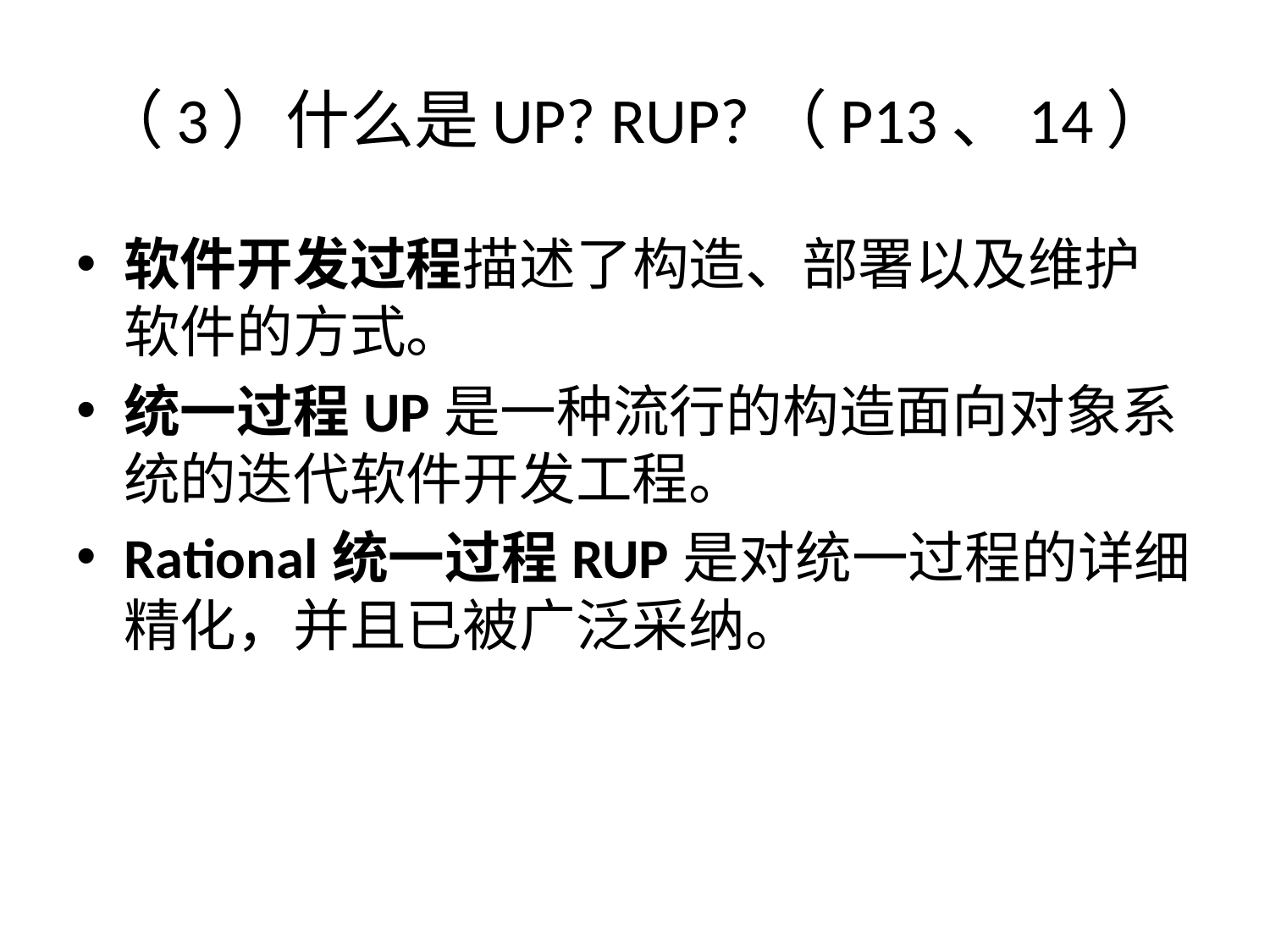

# （3）什么是UP? RUP?（P13、14）
软件开发过程描述了构造、部署以及维护软件的方式。
统一过程UP是一种流行的构造面向对象系统的迭代软件开发工程。
Rational统一过程RUP是对统一过程的详细精化，并且已被广泛采纳。